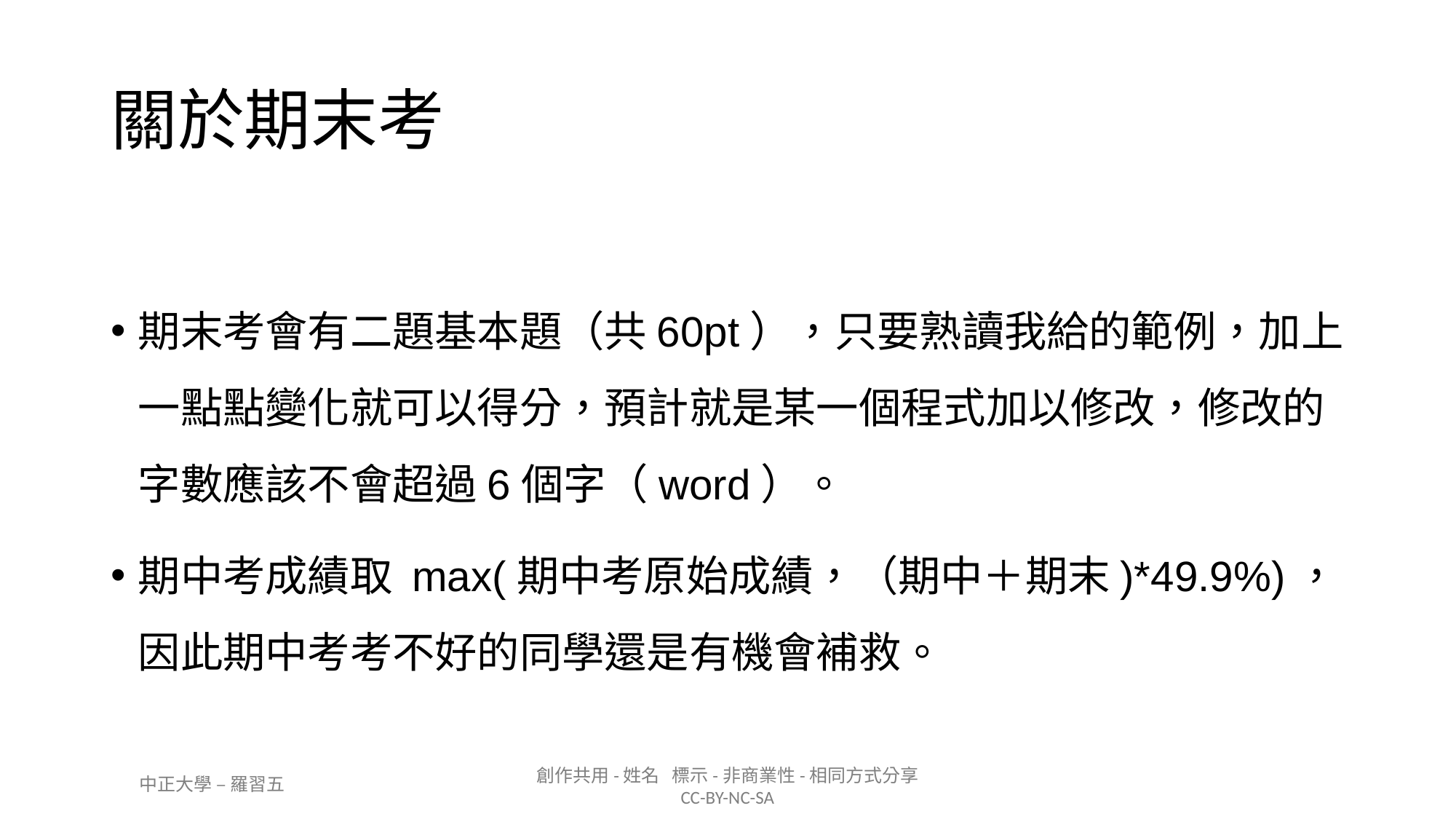

# 關於期末考
期末考會有二題基本題（共60pt），只要熟讀我給的範例，加上一點點變化就可以得分，預計就是某一個程式加以修改，修改的字數應該不會超過6個字（word）。
期中考成績取 max(期中考原始成績，（期中＋期末)*49.9%)，因此期中考考不好的同學還是有機會補救。